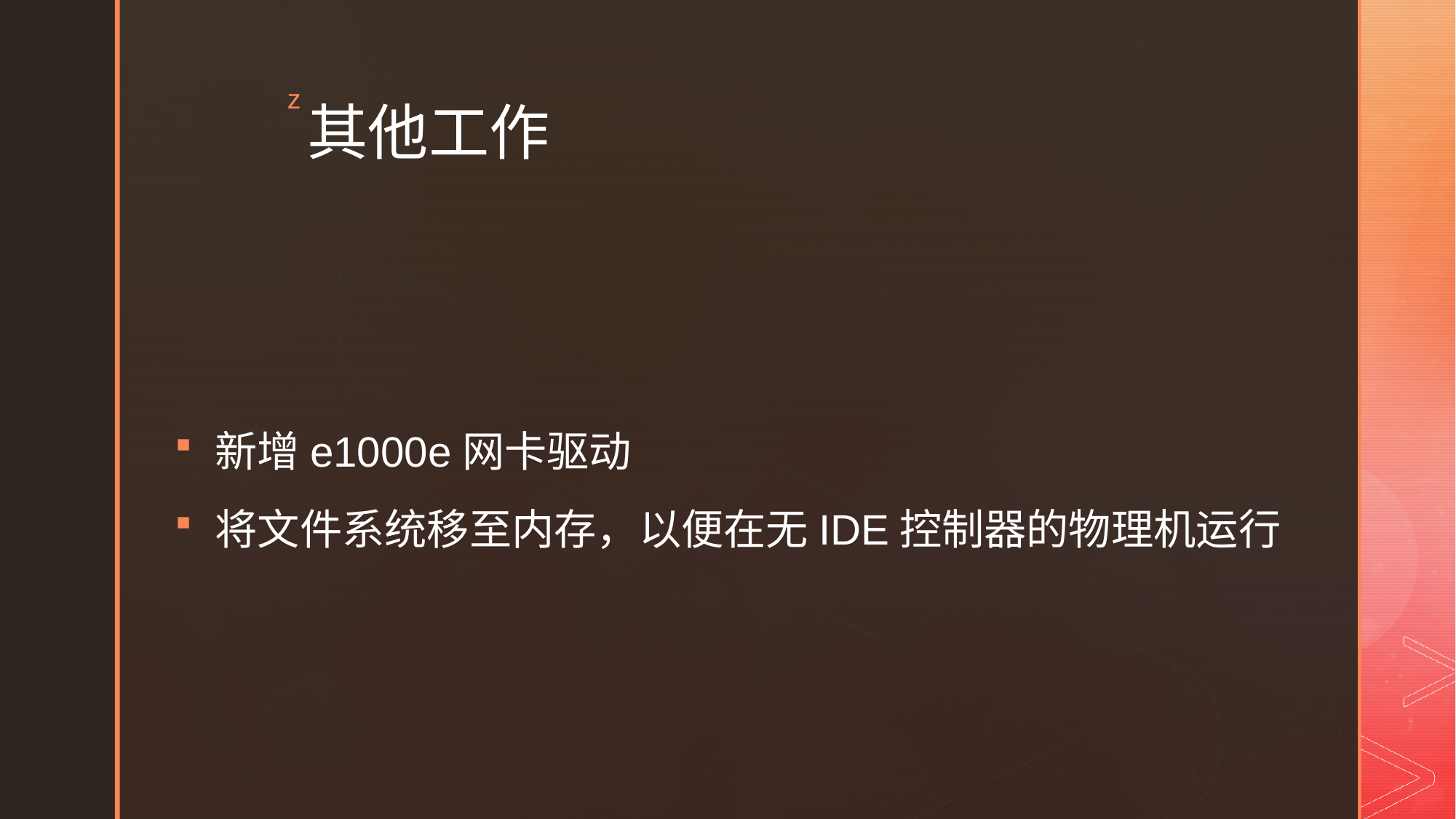

# 其他工作
新增e1000e网卡驱动
将文件系统移至内存，以便在无IDE控制器的物理机运行